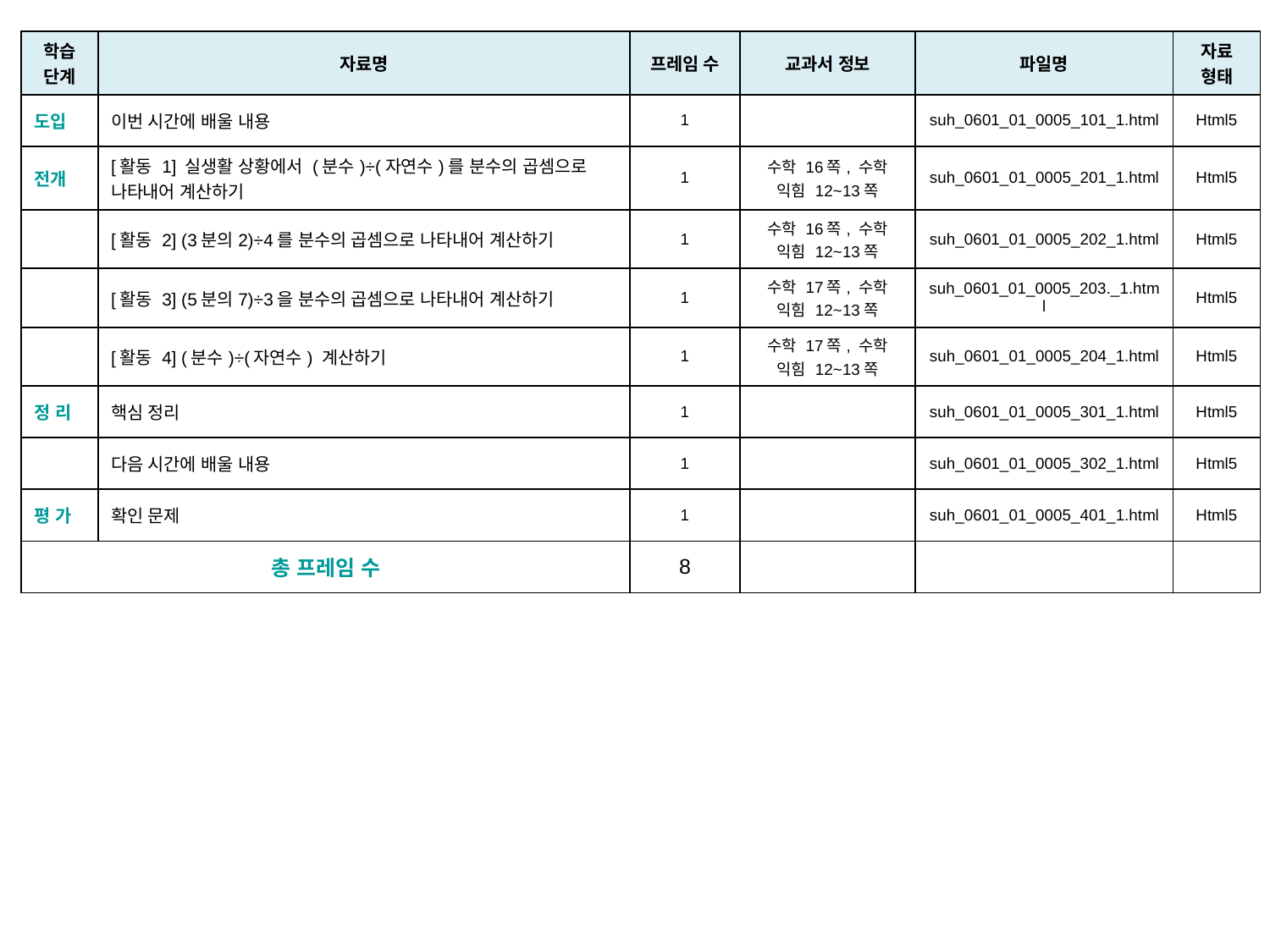

| 학습 단계 | 자료명 | 프레임 수 | 교과서 정보 | 파일명 | 자료 형태 |
| --- | --- | --- | --- | --- | --- |
| 도입 | 이번 시간에 배울 내용 | 1 |  | suh\_0601\_01\_0005\_101\_1.html | Html5 |
| 전개 | [활동 1] 실생활 상황에서 (분수)÷(자연수)를 분수의 곱셈으로 나타내어 계산하기 | 1 | 수학 16쪽, 수학 익힘 12~13쪽 | suh\_0601\_01\_0005\_201\_1.html | Html5 |
|  | [활동 2] (3분의2)÷4를 분수의 곱셈으로 나타내어 계산하기 | 1 | 수학 16쪽, 수학 익힘 12~13쪽 | suh\_0601\_01\_0005\_202\_1.html | Html5 |
|  | [활동 3] (5분의7)÷3을 분수의 곱셈으로 나타내어 계산하기 | 1 | 수학 17쪽, 수학 익힘 12~13쪽 | suh\_0601\_01\_0005\_203.\_1.html | Html5 |
|  | [활동 4] (분수)÷(자연수) 계산하기 | 1 | 수학 17쪽, 수학 익힘 12~13쪽 | suh\_0601\_01\_0005\_204\_1.html | Html5 |
| 정 리 | 핵심 정리 | 1 |  | suh\_0601\_01\_0005\_301\_1.html | Html5 |
|  | 다음 시간에 배울 내용 | 1 |  | suh\_0601\_01\_0005\_302\_1.html | Html5 |
| 평 가 | 확인 문제 | 1 |  | suh\_0601\_01\_0005\_401\_1.html | Html5 |
| 총 프레임 수 |  | 8 |  |  |  |